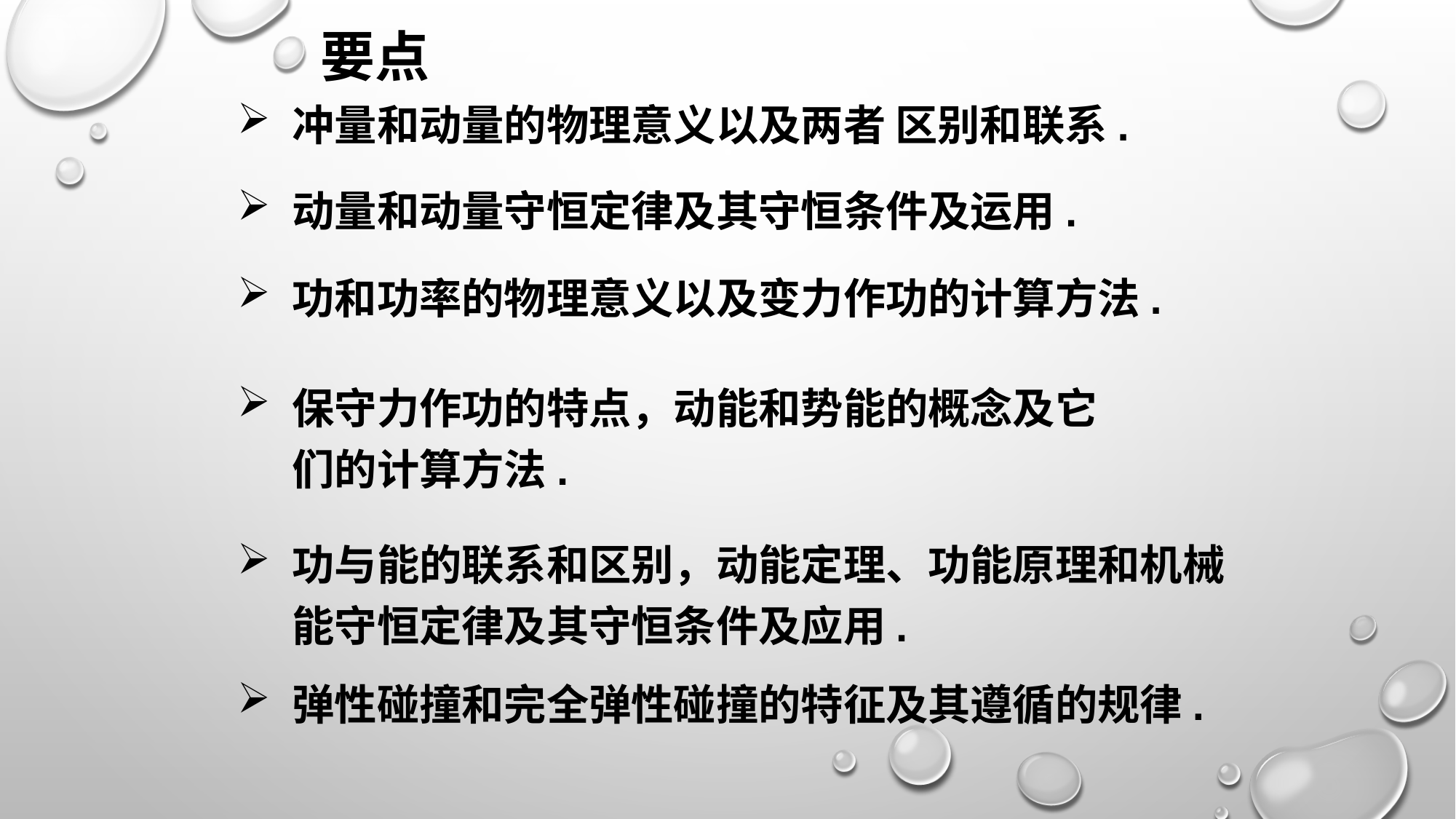

要点
冲量和动量的物理意义以及两者 区别和联系.

动量和动量守恒定律及其守恒条件及运用.
功和功率的物理意义以及变力作功的计算方法.
保守力作功的特点，动能和势能的概念及它们的计算方法.
功与能的联系和区别，动能定理、功能原理和机械能守恒定律及其守恒条件及应用.
弹性碰撞和完全弹性碰撞的特征及其遵循的规律.